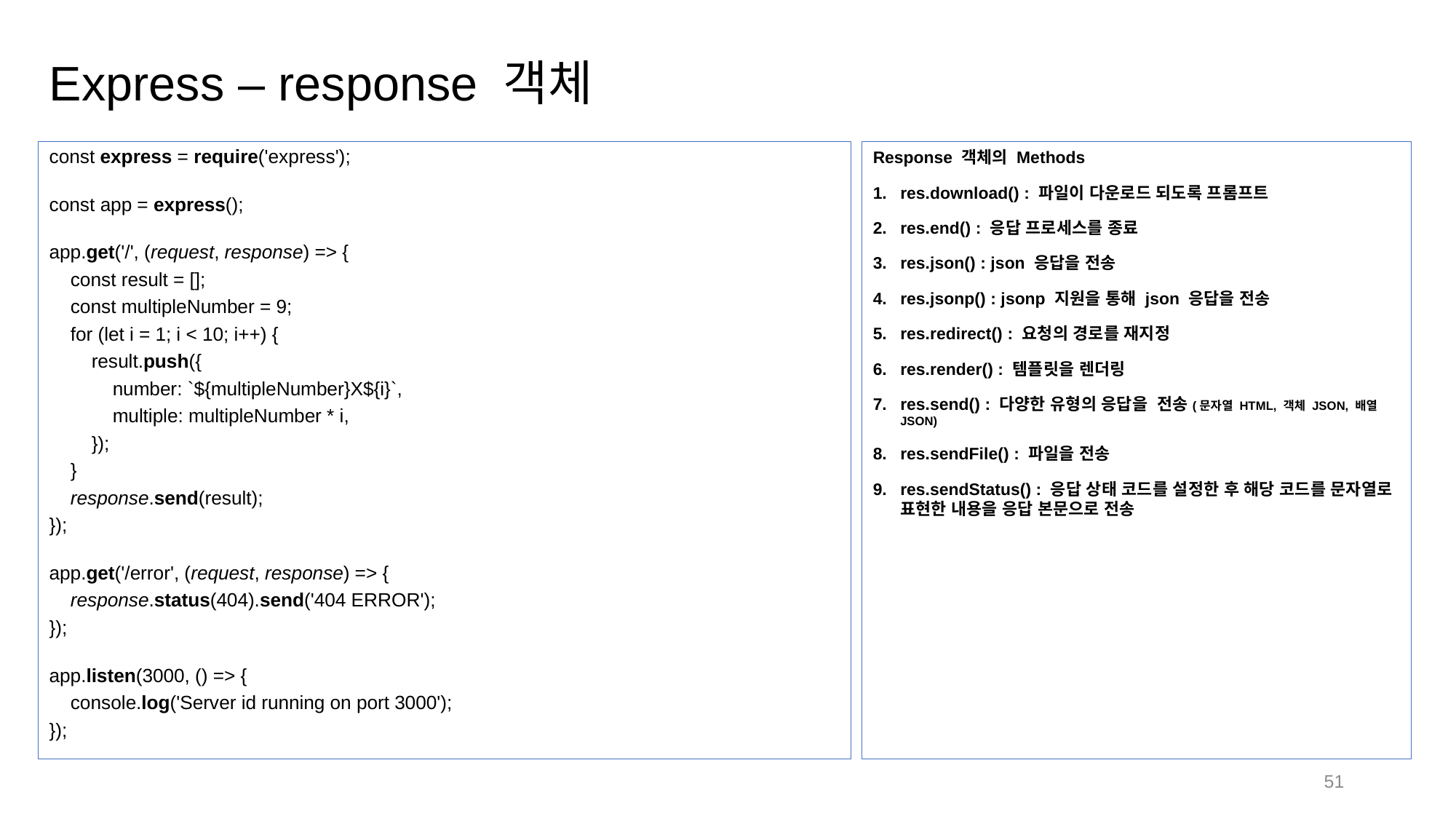

# Express – response 객체
const express = require('express');
const app = express();
app.get('/', (request, response) => {
    const result = [];
    const multipleNumber = 9;
    for (let i = 1; i < 10; i++) {
        result.push({
            number: `${multipleNumber}X${i}`,
            multiple: multipleNumber * i,
        });
    }
    response.send(result);
});
app.get('/error', (request, response) => {
    response.status(404).send('404 ERROR');
});
app.listen(3000, () => {
    console.log('Server id running on port 3000');
});
Response 객체의 Methods
res.download() : 파일이 다운로드 되도록 프롬프트
res.end() : 응답 프로세스를 종료
res.json() : json 응답을 전송
res.jsonp() : jsonp 지원을 통해 json 응답을 전송
res.redirect() : 요청의 경로를 재지정
res.render() : 템플릿을 렌더링
res.send() : 다양한 유형의 응답을  전송(문자열 HTML, 객체 JSON, 배열 JSON)
res.sendFile() : 파일을 전송
res.sendStatus() : 응답 상태 코드를 설정한 후 해당 코드를 문자열로 표현한 내용을 응답 본문으로 전송
51